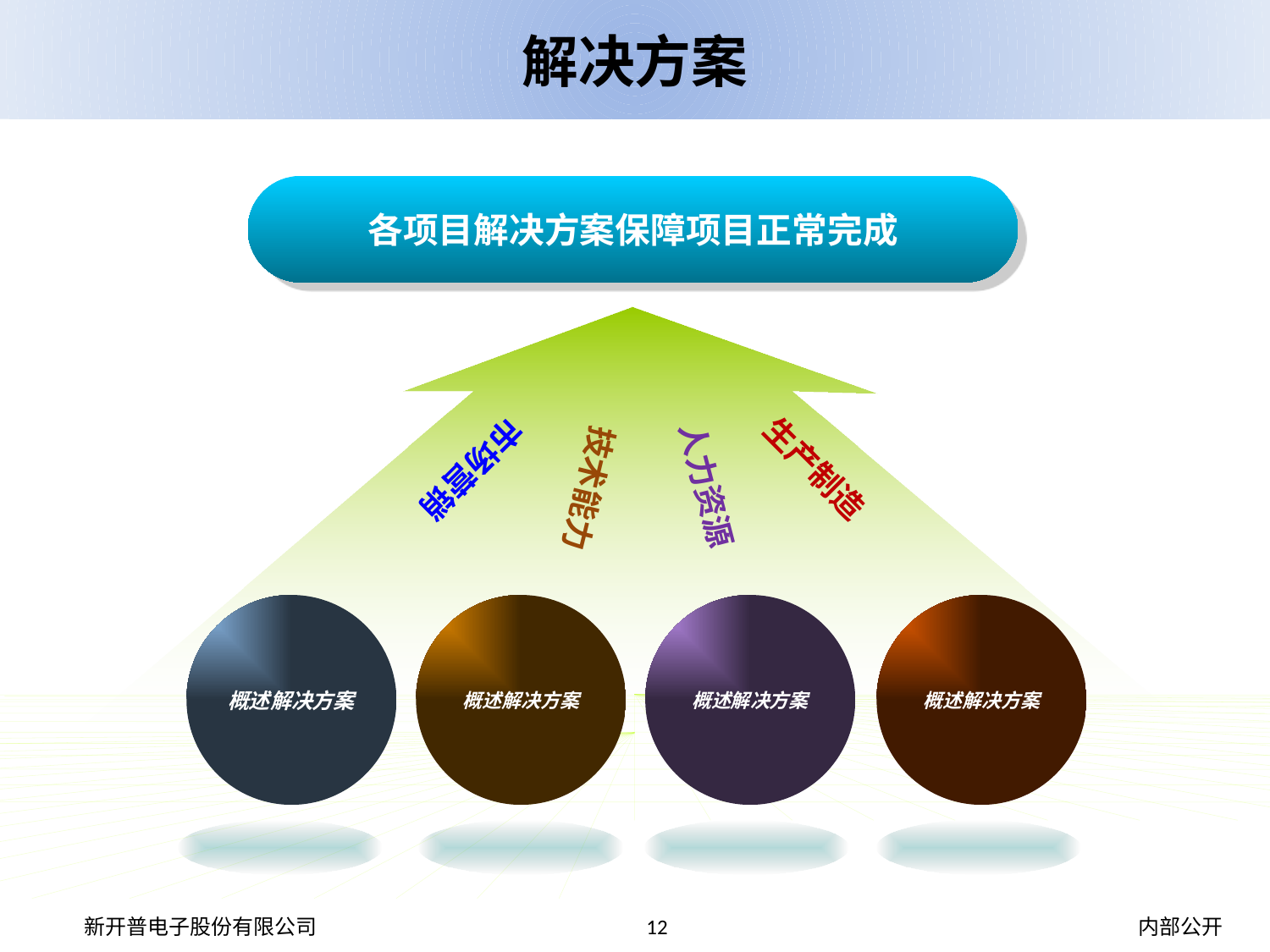

解决方案
各项目解决方案保障项目正常完成

市场营销
生产制造
人力资源
技术能力
概述解决方案
概述解决方案
概述解决方案
概述解决方案

12
内部公开
新开普电子股份有限公司